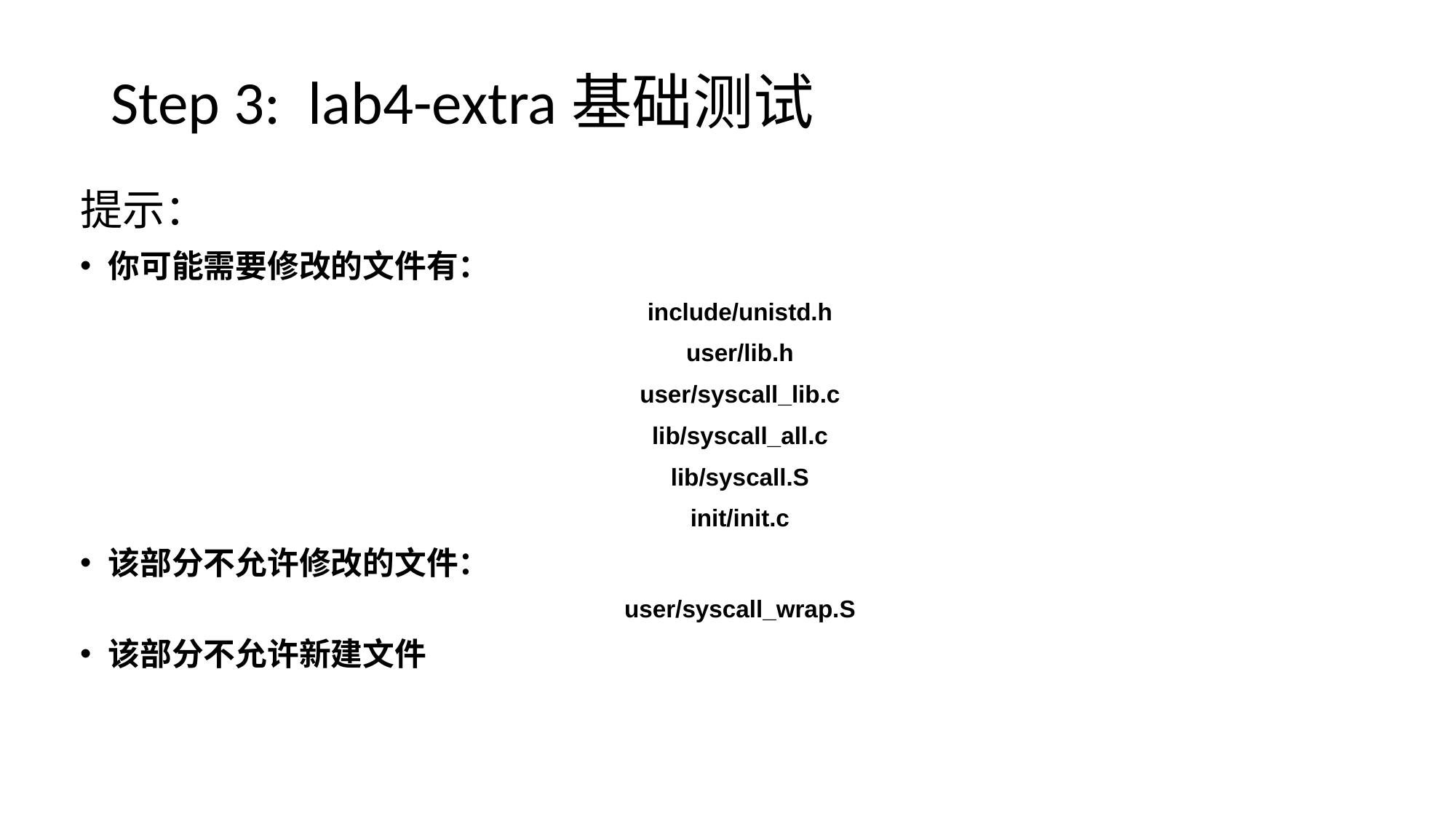

Step 3:  lab4-extra基础测试
提示：
你可能需要修改的文件有：
include/unistd.h
user/lib.h
user/syscall_lib.c
lib/syscall_all.c
lib/syscall.S
init/init.c
该部分不允许修改的文件：
user/syscall_wrap.S
该部分不允许新建文件